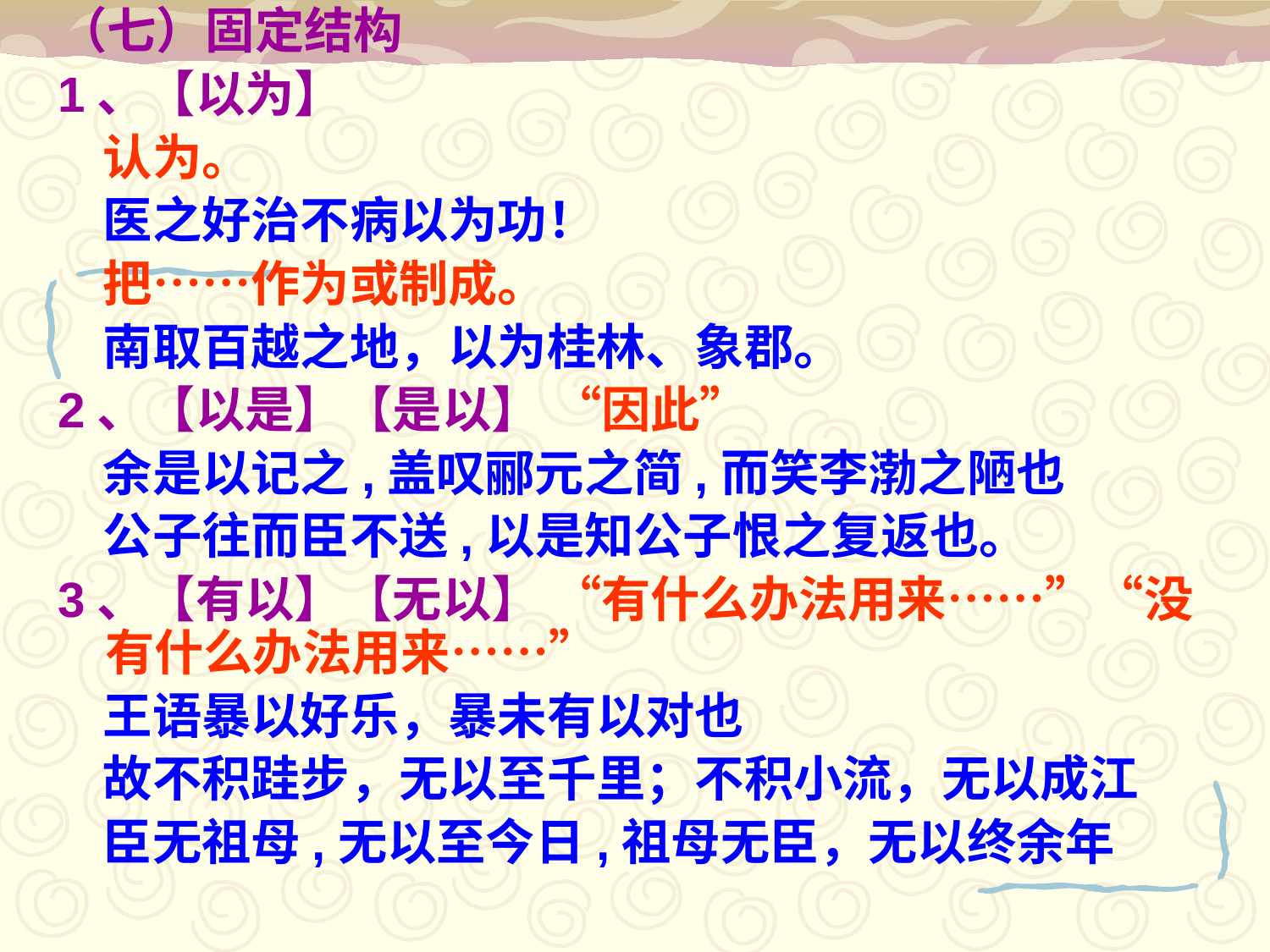

（七）固定结构
1、【以为】
   认为。
   医之好治不病以为功！
   把……作为或制成。
   南取百越之地，以为桂林、象郡。
2、【以是】【是以】 “因此”
   余是以记之,盖叹郦元之简,而笑李渤之陋也
   公子往而臣不送,以是知公子恨之复返也。
3、【有以】【无以】 “有什么办法用来……”“没有什么办法用来……”
   王语暴以好乐，暴未有以对也
   故不积跬步，无以至千里；不积小流，无以成江
   臣无祖母,无以至今日,祖母无臣，无以终余年